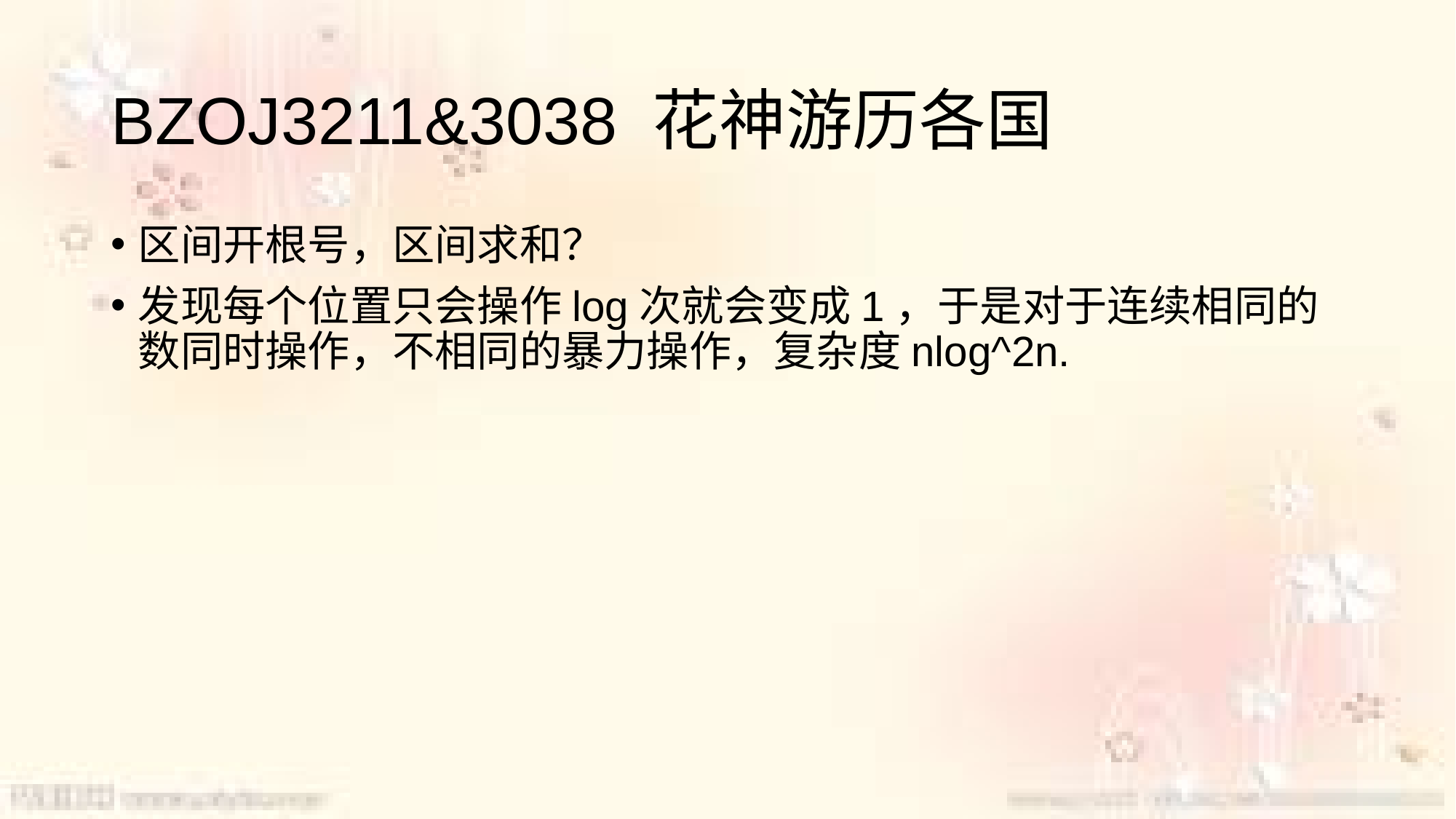

# BZOJ3211&3038 花神游历各国
区间开根号，区间求和？
发现每个位置只会操作log次就会变成1，于是对于连续相同的数同时操作，不相同的暴力操作，复杂度nlog^2n.